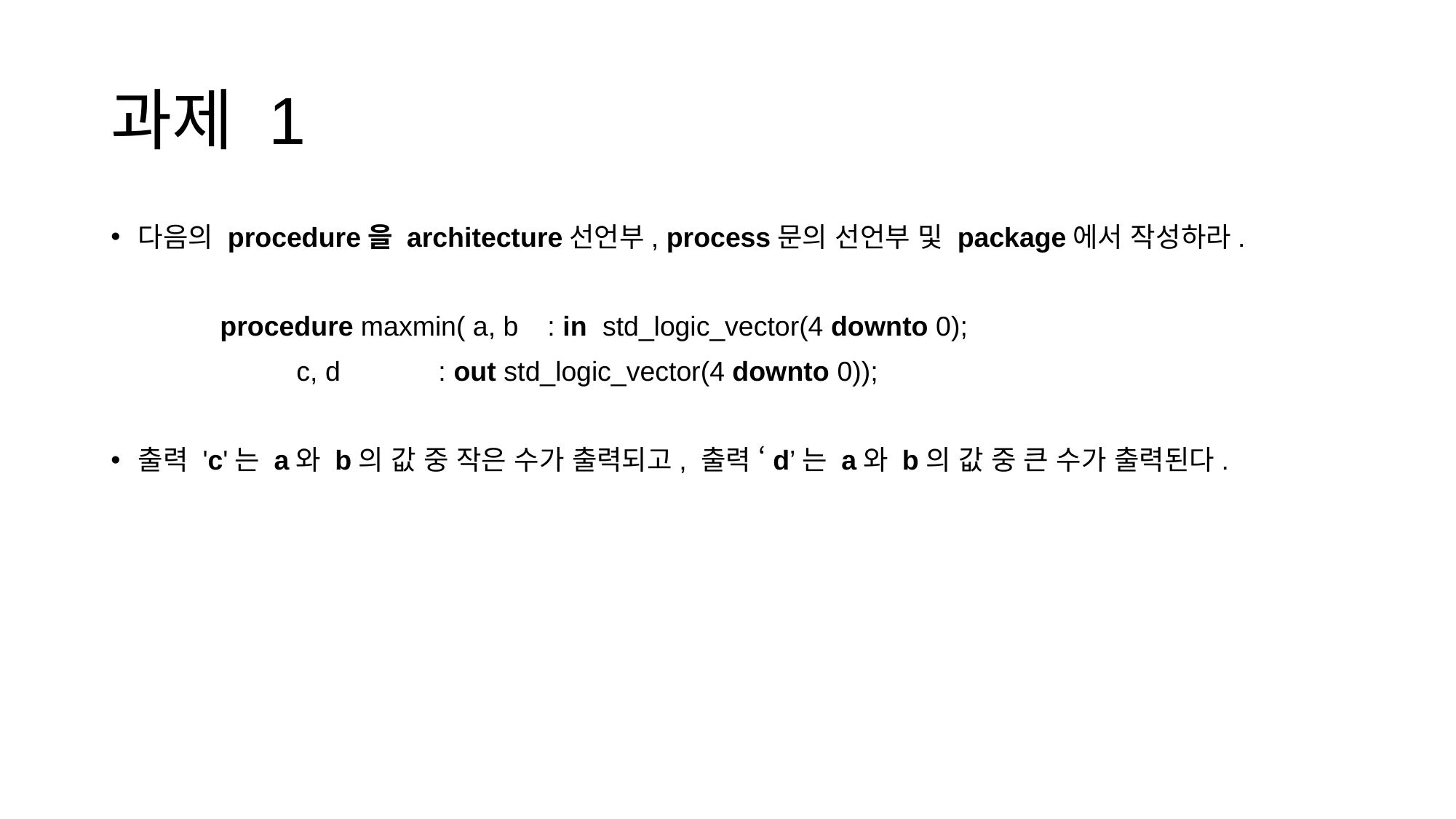

# 과제 1
다음의 procedure을 architecture선언부, process문의 선언부 및 package에서 작성하라.

	procedure maxmin( a, b	: in  std_logic_vector(4 downto 0);
        	          c, d	: out std_logic_vector(4 downto 0));

출력 'c'는 a와 b의 값 중 작은 수가 출력되고, 출력 ‘d’는 a와 b의 값 중 큰 수가 출력된다.